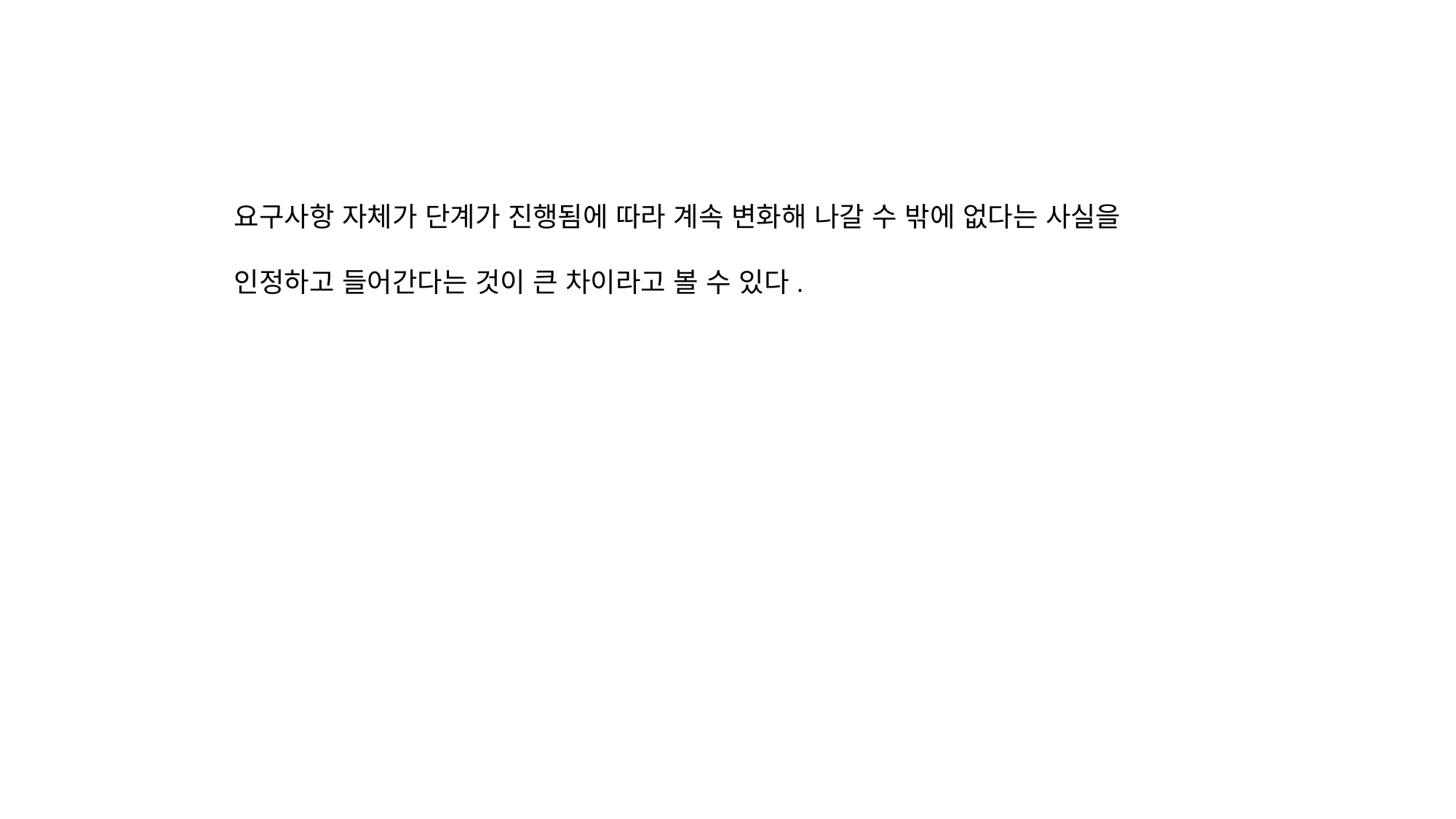

요구사항 자체가 단계가 진행됨에 따라 계속 변화해 나갈 수 밖에 없다는 사실을

인정하고 들어간다는 것이 큰 차이라고 볼 수 있다.